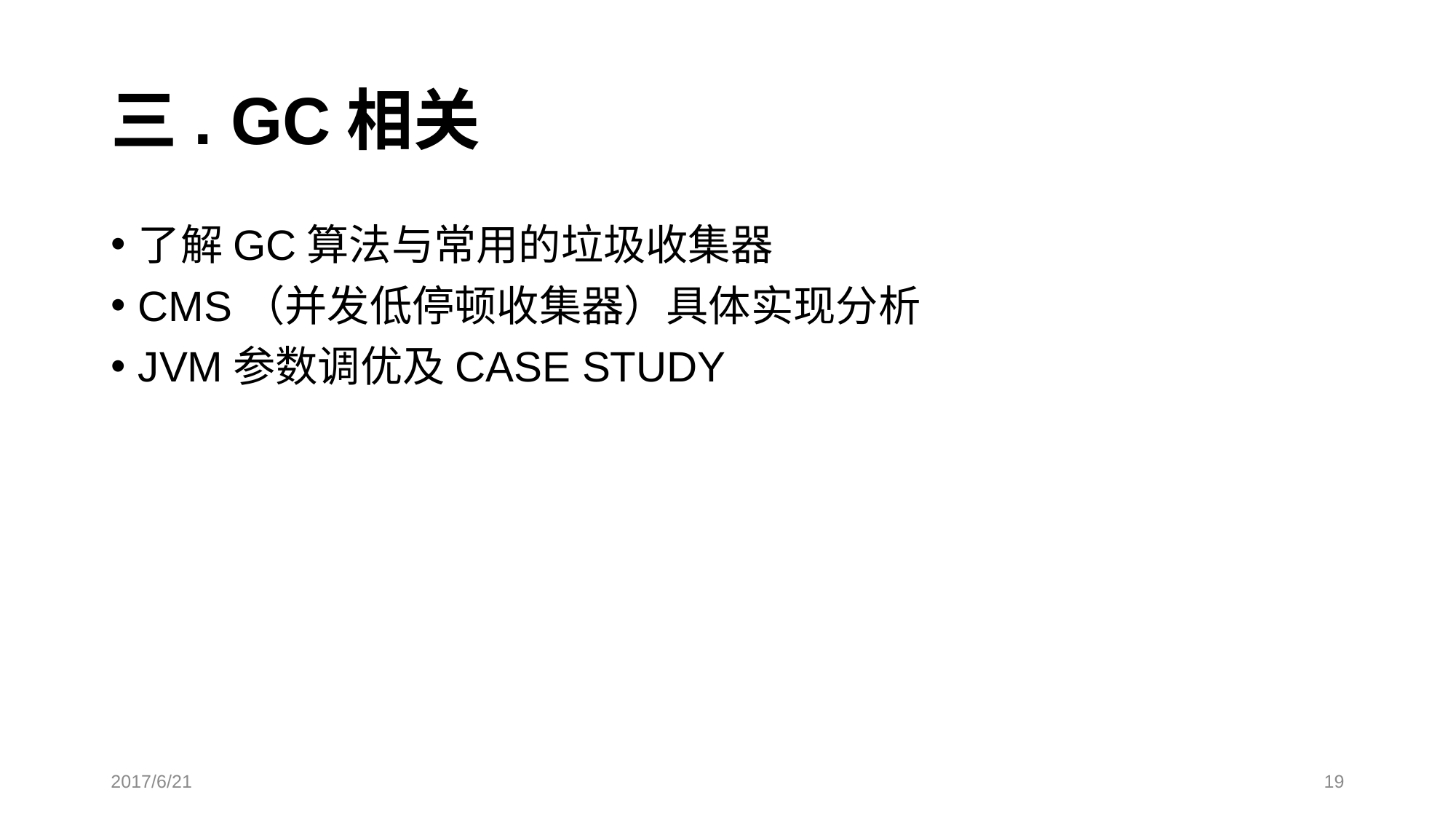

# 三. GC相关
了解GC算法与常用的垃圾收集器
CMS（并发低停顿收集器）具体实现分析
JVM参数调优及CASE STUDY
2017/6/21
19